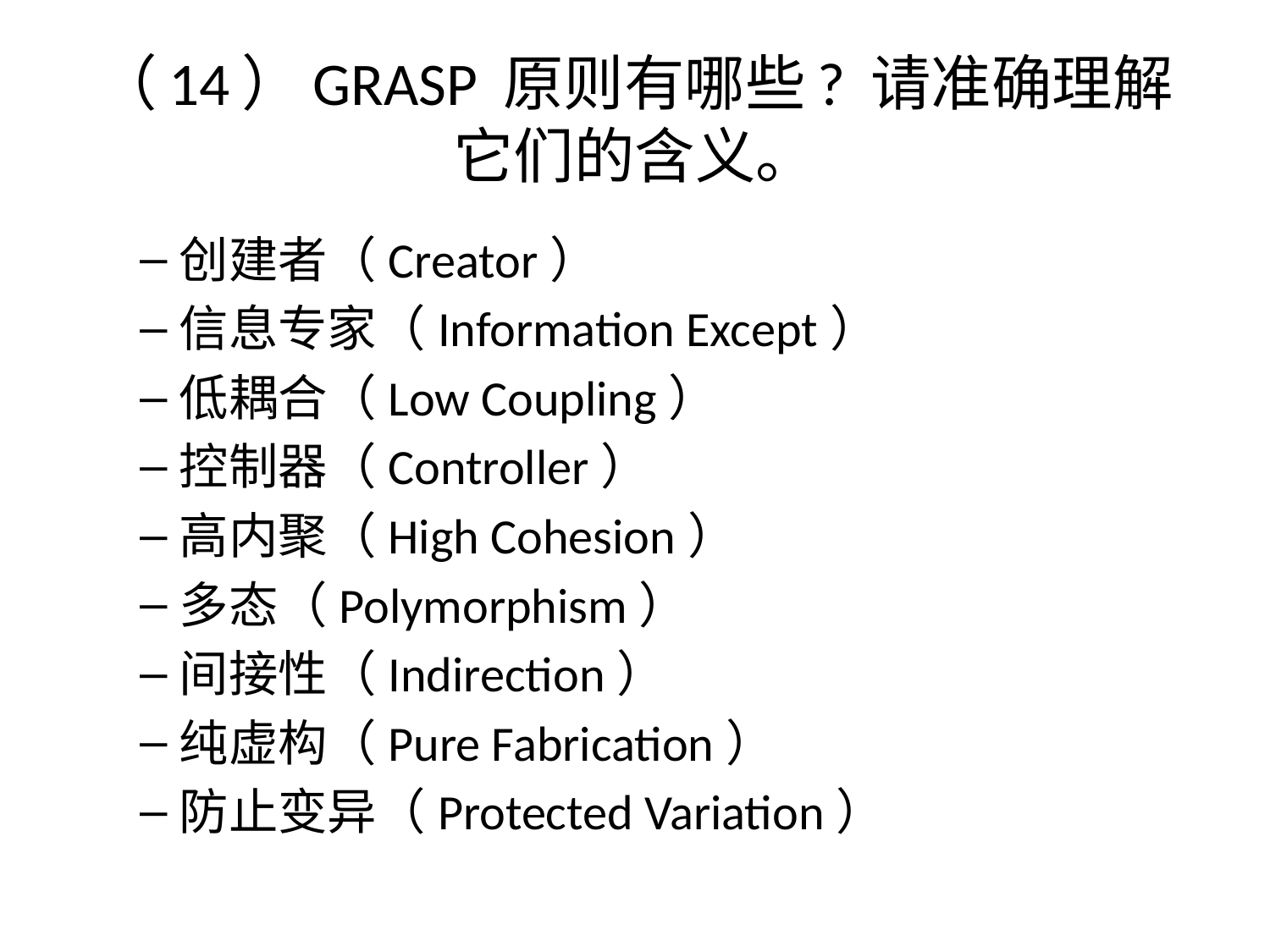

# （14）GRASP 原则有哪些? 请准确理解它们的含义。
创建者（Creator）
信息专家（Information Except）
低耦合（Low Coupling）
控制器（Controller）
高内聚（High Cohesion）
多态（Polymorphism）
间接性（Indirection）
纯虚构（Pure Fabrication）
防止变异（Protected Variation）